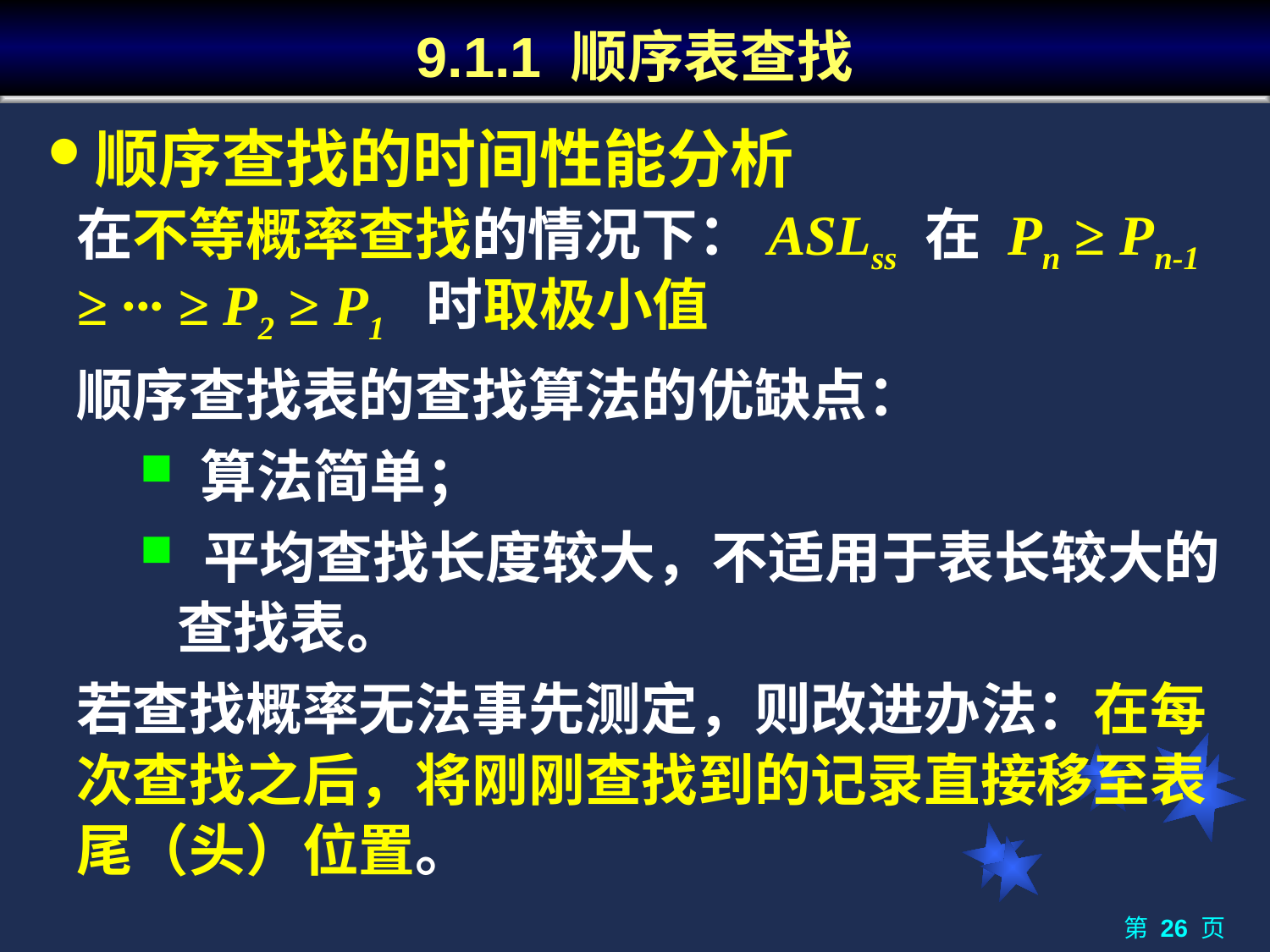

# 9.1.1 顺序表查找
顺序查找的时间性能分析
在不等概率查找的情况下：ASLss 在 Pn ≥ Pn-1 ≥ ··· ≥ P2 ≥ P1  时取极小值
顺序查找表的查找算法的优缺点：
 算法简单；
 平均查找长度较大，不适用于表长较大的查找表。
若查找概率无法事先测定，则改进办法：在每次查找之后，将刚刚查找到的记录直接移至表尾（头）位置。
第 26 页